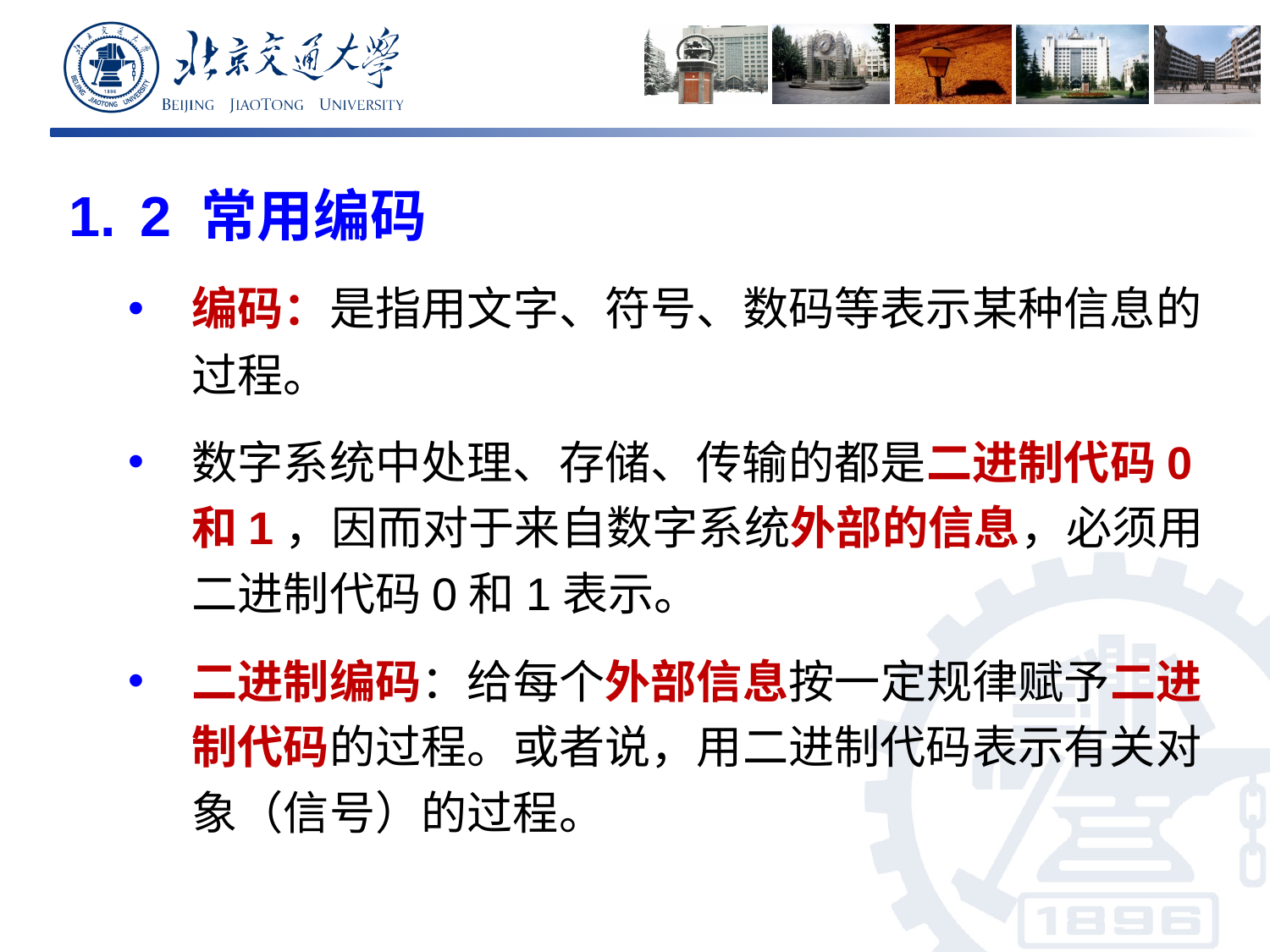

2 常用编码
编码：是指用文字、符号、数码等表示某种信息的过程。
数字系统中处理、存储、传输的都是二进制代码0和1，因而对于来自数字系统外部的信息，必须用二进制代码0和1表示。
二进制编码：给每个外部信息按一定规律赋予二进制代码的过程。或者说，用二进制代码表示有关对象（信号）的过程。